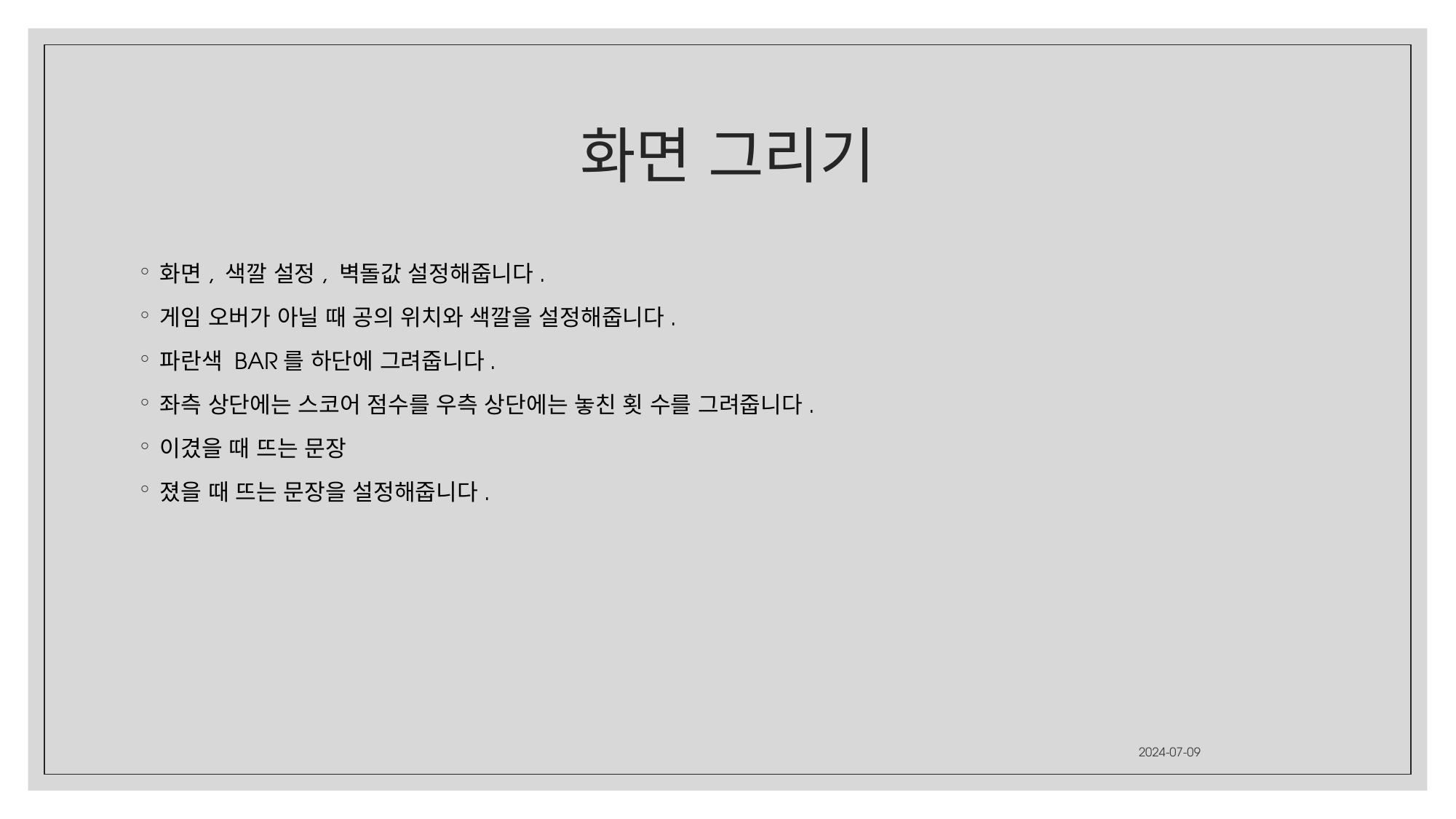

# 화면 그리기
화면, 색깔 설정, 벽돌값 설정해줍니다.
게임 오버가 아닐 때 공의 위치와 색깔을 설정해줍니다.
파란색 BAR를 하단에 그려줍니다.
좌측 상단에는 스코어 점수를 우측 상단에는 놓친 횟 수를 그려줍니다.
이겼을 때 뜨는 문장
졌을 때 뜨는 문장을 설정해줍니다.
2024-07-09